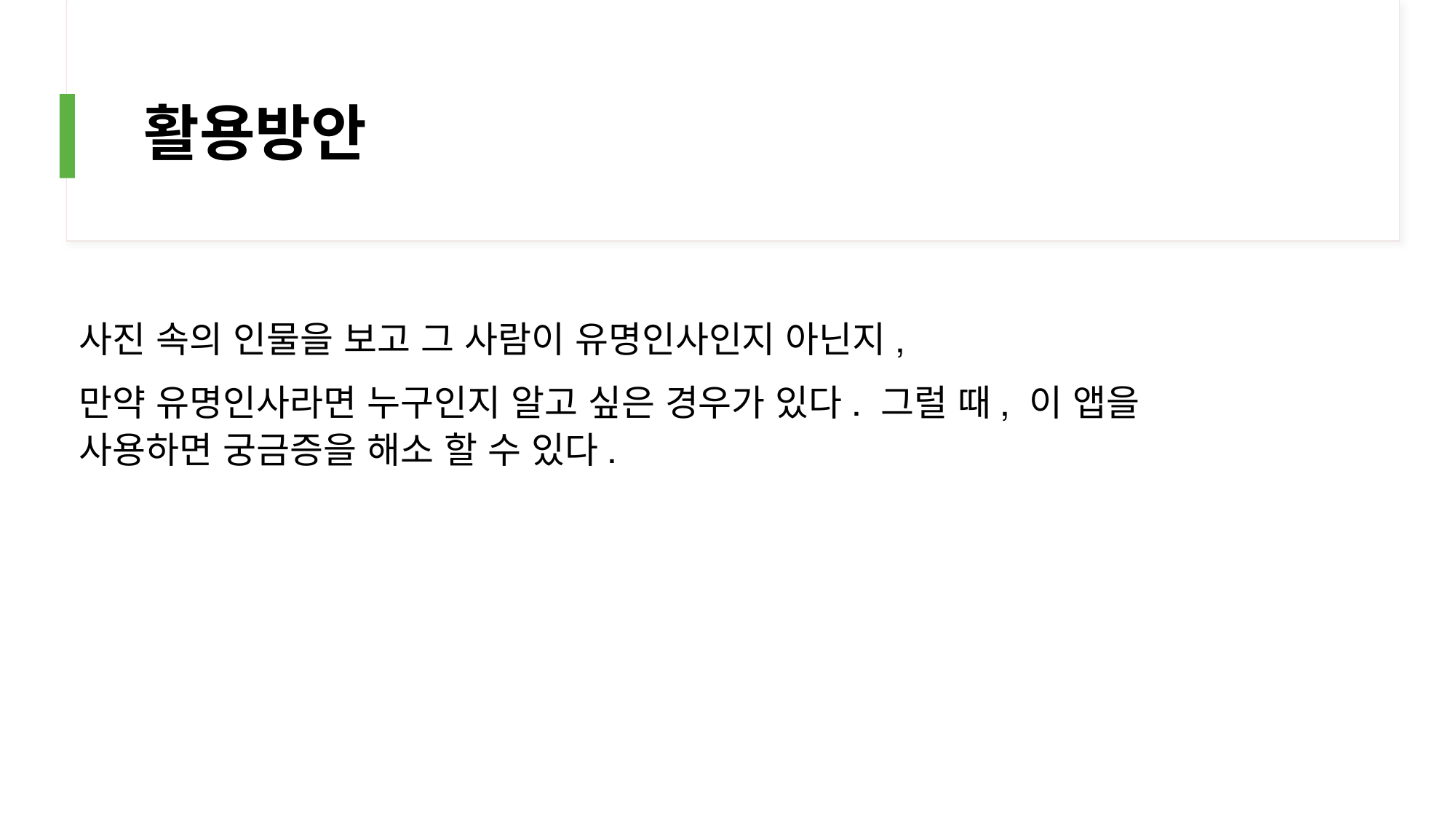

# 활용방안
사진 속의 인물을 보고 그 사람이 유명인사인지 아닌지,
만약 유명인사라면 누구인지 알고 싶은 경우가 있다. 그럴 때, 이 앱을 사용하면 궁금증을 해소 할 수 있다.